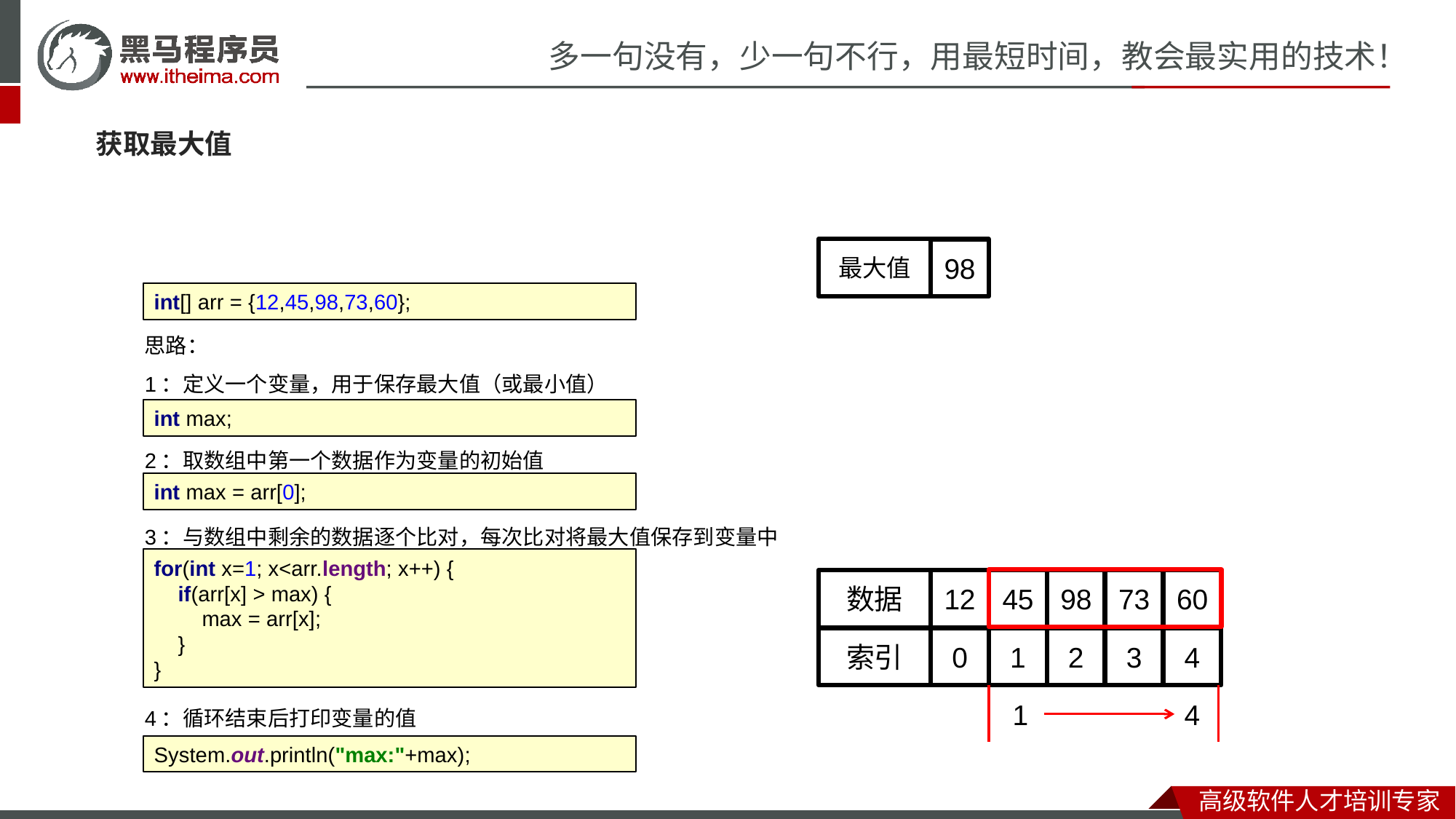

获取最大值
最大值
98
int[] arr = {12,45,98,73,60};
思路：
1：定义一个变量，用于保存最大值（或最小值）

2：取数组中第一个数据作为变量的初始值

3：与数组中剩余的数据逐个比对，每次比对将最大值保存到变量中

4：循环结束后打印变量的值

int max;
int max = arr[0];
for(int x=1; x<arr.length; x++) {
    if(arr[x] > max) {
        max = arr[x];
    }
}

数据
12
45
98
73
60
索引
0
1
2
3
4
1
4
System.out.println("max:"+max);